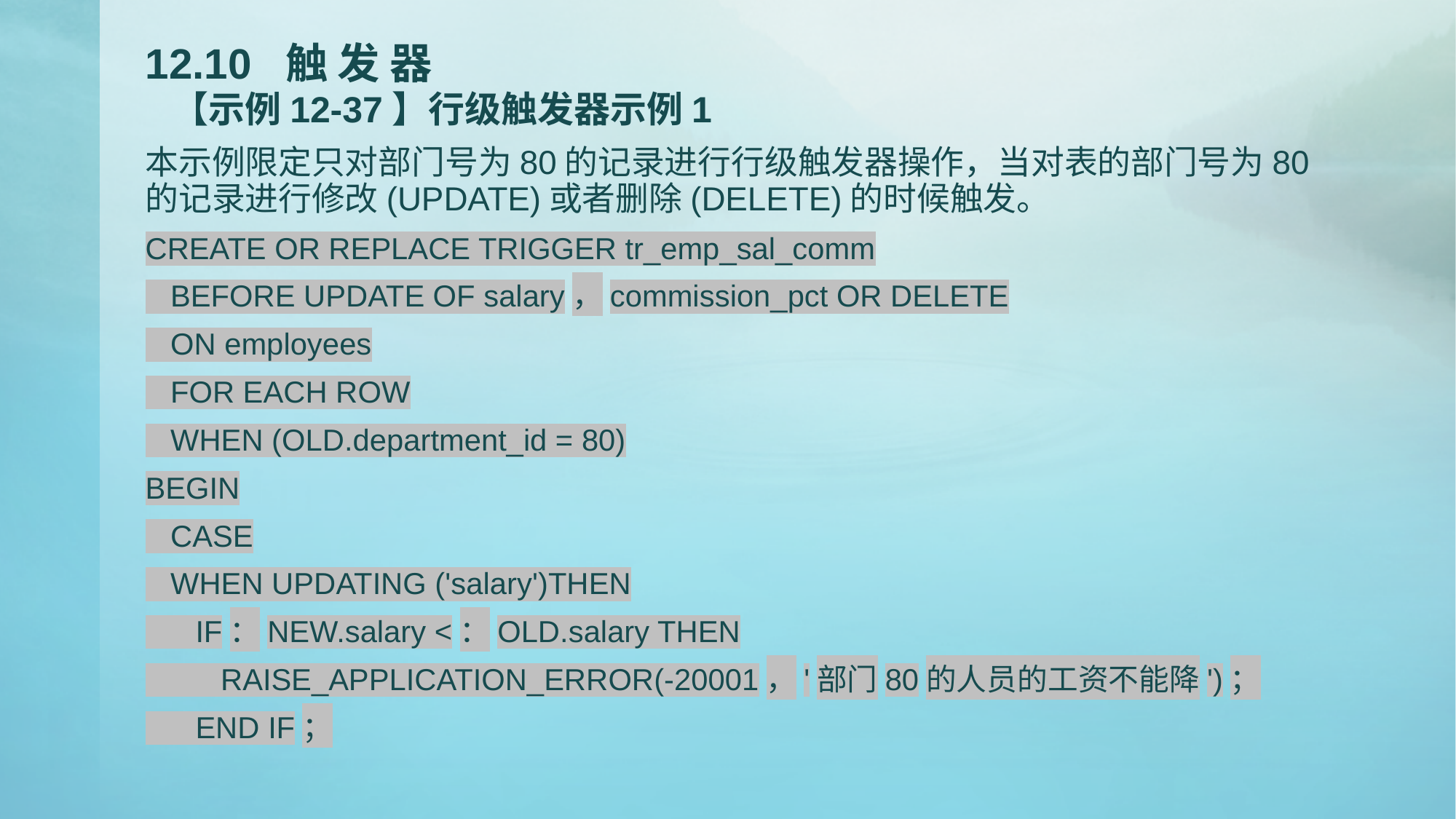

# 12.10  触 发 器 【示例12-37】行级触发器示例1
本示例限定只对部门号为80的记录进行行级触发器操作，当对表的部门号为80的记录进行修改(UPDATE)或者删除(DELETE)的时候触发。
CREATE OR REPLACE TRIGGER tr_emp_sal_comm
   BEFORE UPDATE OF salary，commission_pct OR DELETE
   ON employees
   FOR EACH ROW
   WHEN (OLD.department_id = 80)
BEGIN
   CASE
   WHEN UPDATING ('salary')THEN
      IF：NEW.salary <：OLD.salary THEN
         RAISE_APPLICATION_ERROR(-20001，'部门80的人员的工资不能降')；
      END IF；